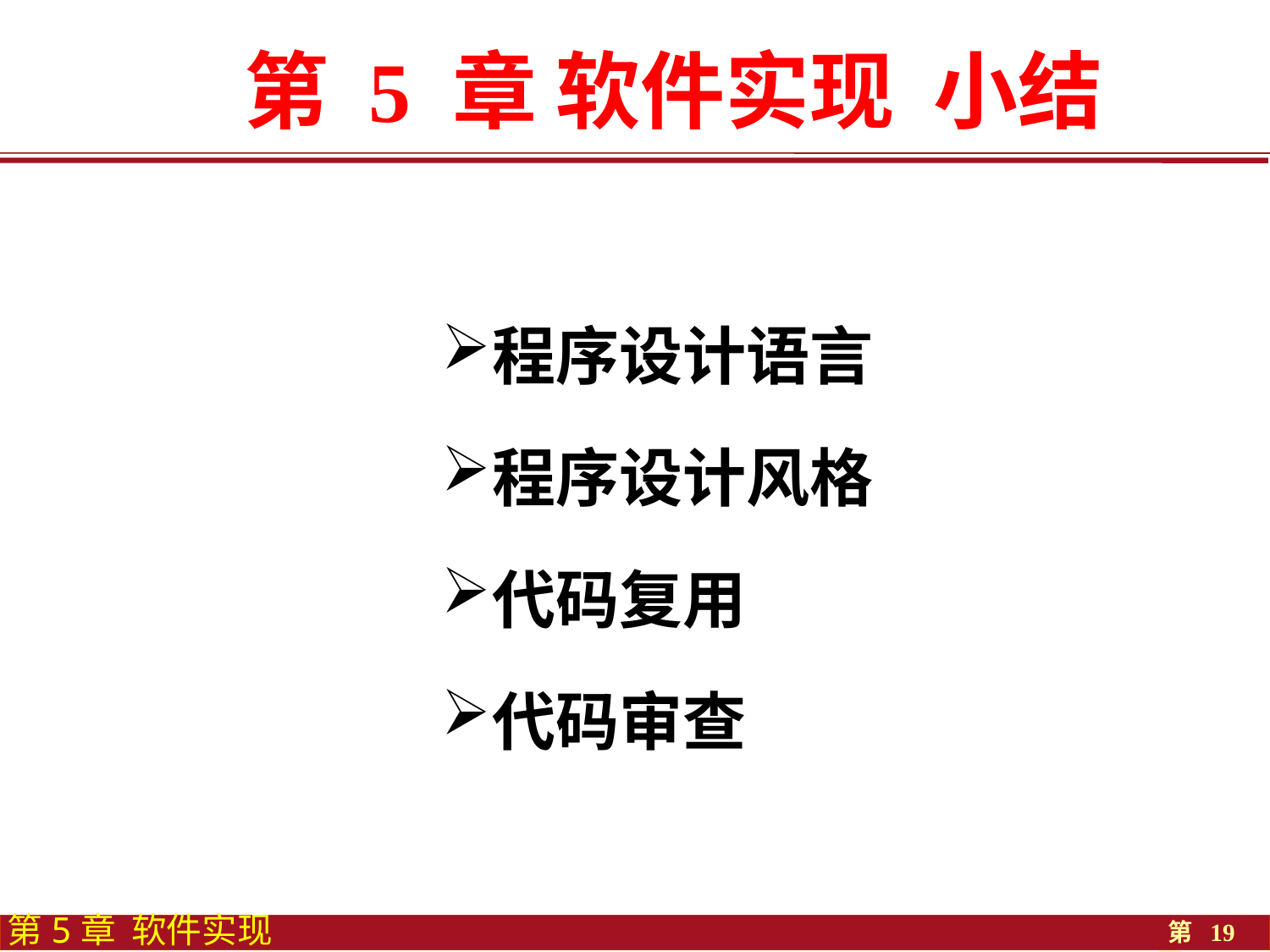

第 5 章 软件实现  小结
程序设计语言
程序设计风格
代码复用
代码审查